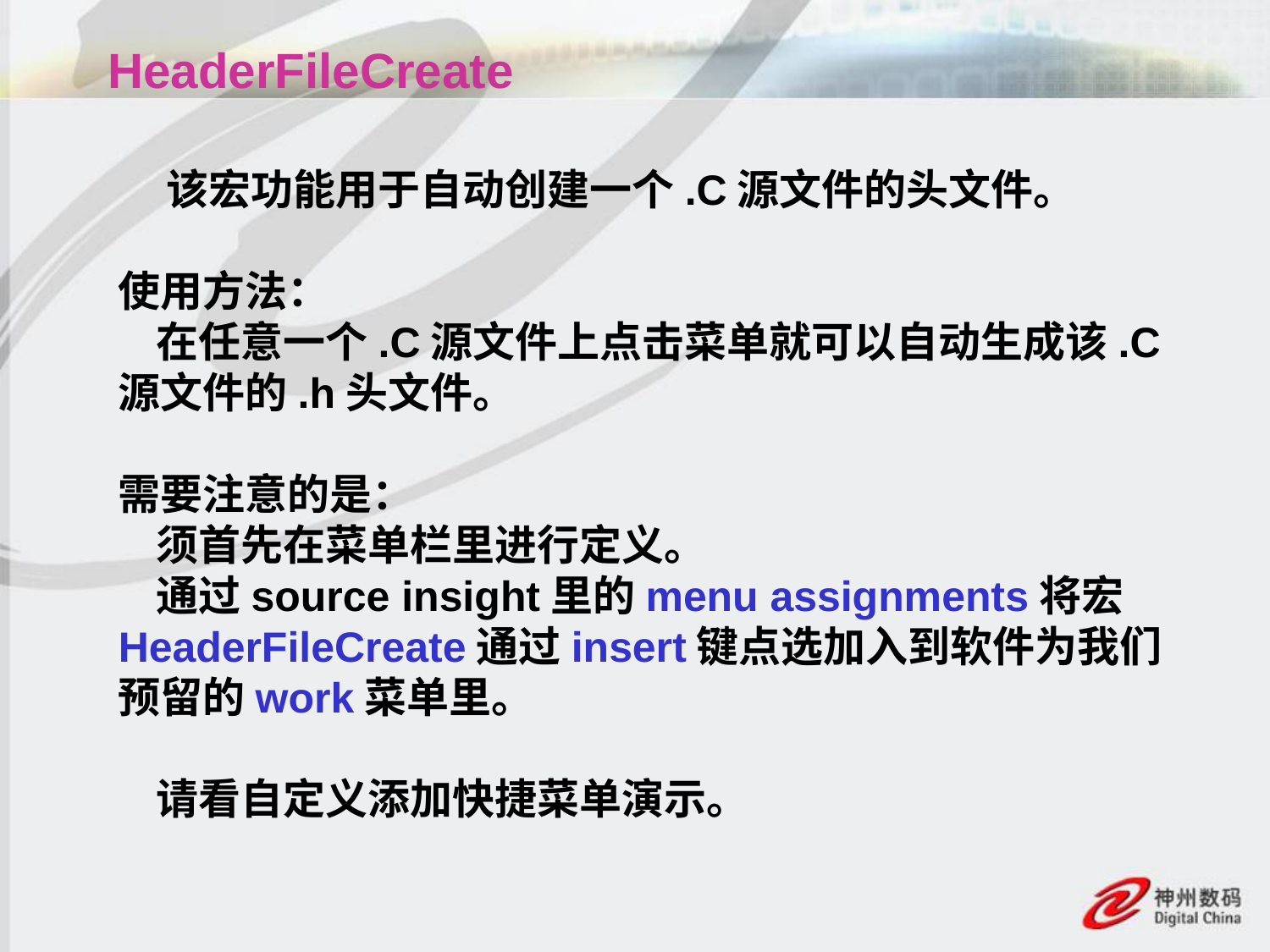

# HeaderFileCreate
    该宏功能用于自动创建一个.C源文件的头文件。
使用方法：
    在任意一个.C源文件上点击菜单就可以自动生成该.C源文件的.h头文件。
需要注意的是：
    须首先在菜单栏里进行定义。
    通过source insight里的menu assignments将宏HeaderFileCreate通过insert键点选加入到软件为我们预留的work菜单里。
    请看自定义添加快捷菜单演示。